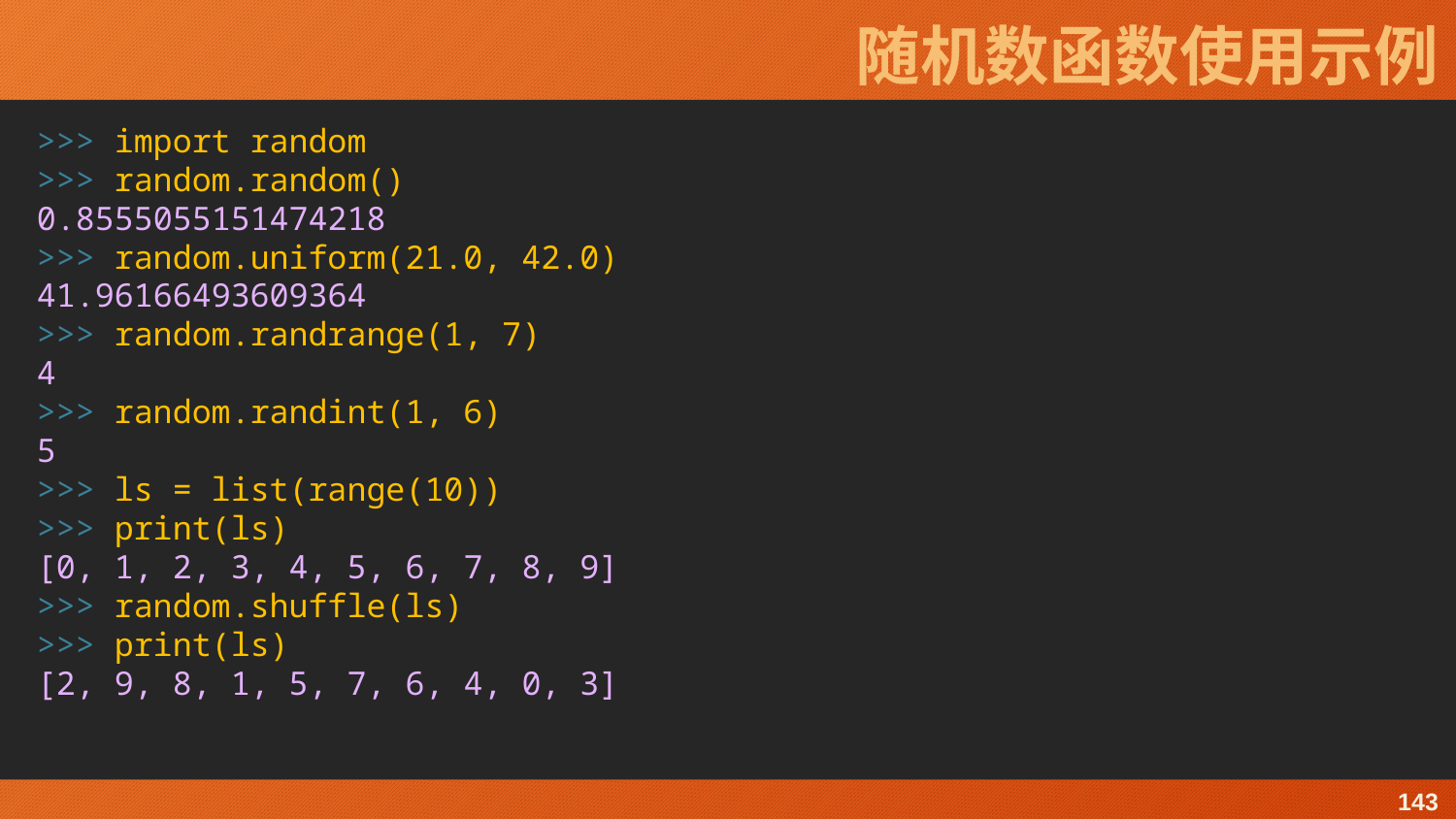

# 随机数函数使用示例
>>> import random
>>> random.random()
0.8555055151474218
>>> random.uniform(21.0, 42.0)
41.96166493609364
>>> random.randrange(1, 7)
4
>>> random.randint(1, 6)
5
>>> ls = list(range(10))
>>> print(ls)
[0, 1, 2, 3, 4, 5, 6, 7, 8, 9]
>>> random.shuffle(ls)
>>> print(ls)
[2, 9, 8, 1, 5, 7, 6, 4, 0, 3]
143